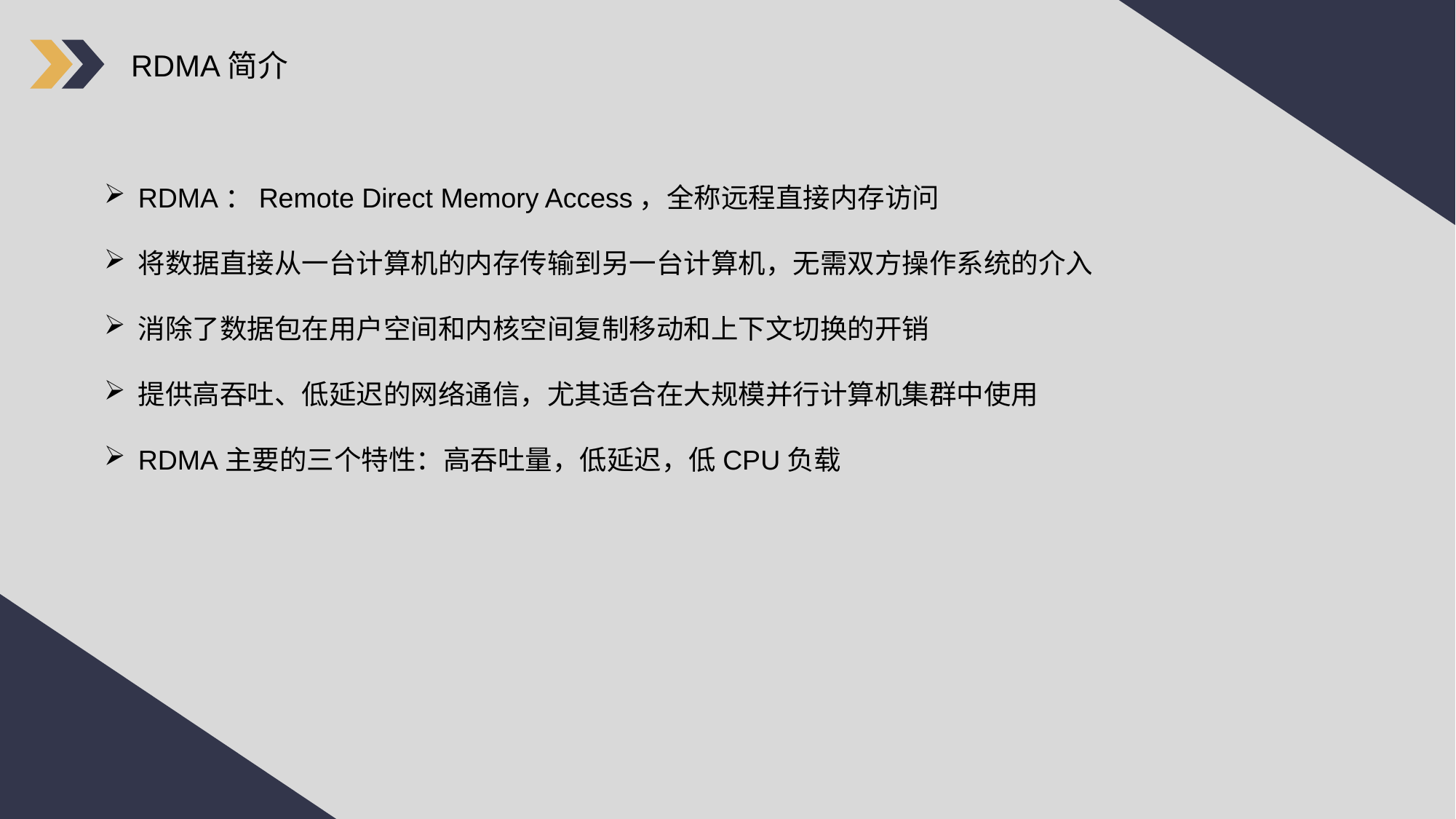

RDMA简介
RDMA：Remote Direct Memory Access，全称远程直接内存访问
将数据直接从一台计算机的内存传输到另一台计算机，无需双方操作系统的介入
消除了数据包在用户空间和内核空间复制移动和上下文切换的开销
提供高吞吐、低延迟的网络通信，尤其适合在大规模并行计算机集群中使用
RDMA主要的三个特性：高吞吐量，低延迟，低CPU负载